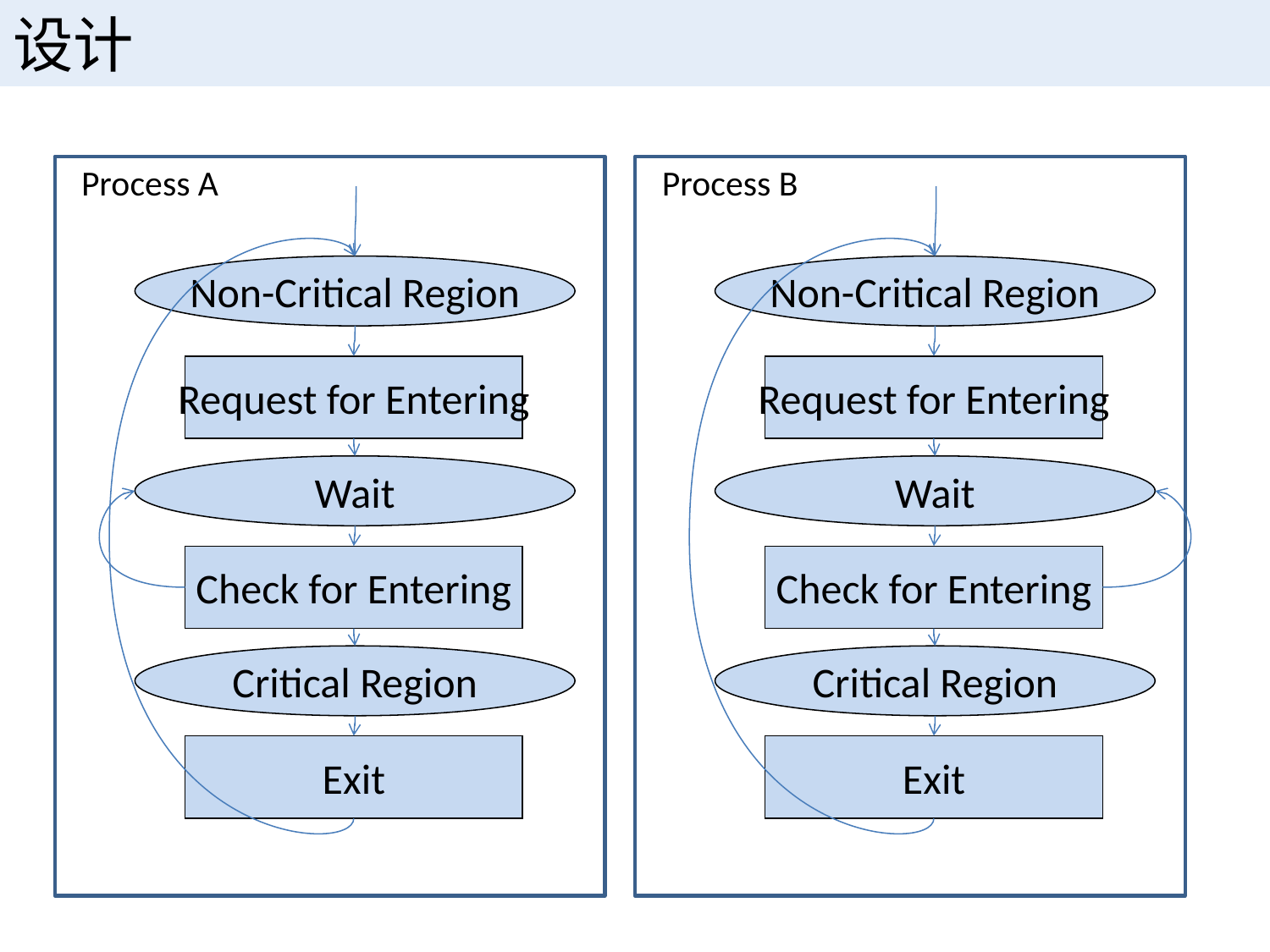

# 设计

Process A

Process B
Non-Critical Region
Non-Critical Region
Request for Entering
Request for Entering
Wait
Wait
Check for Entering
Check for Entering
Critical Region
Critical Region
Exit
Exit